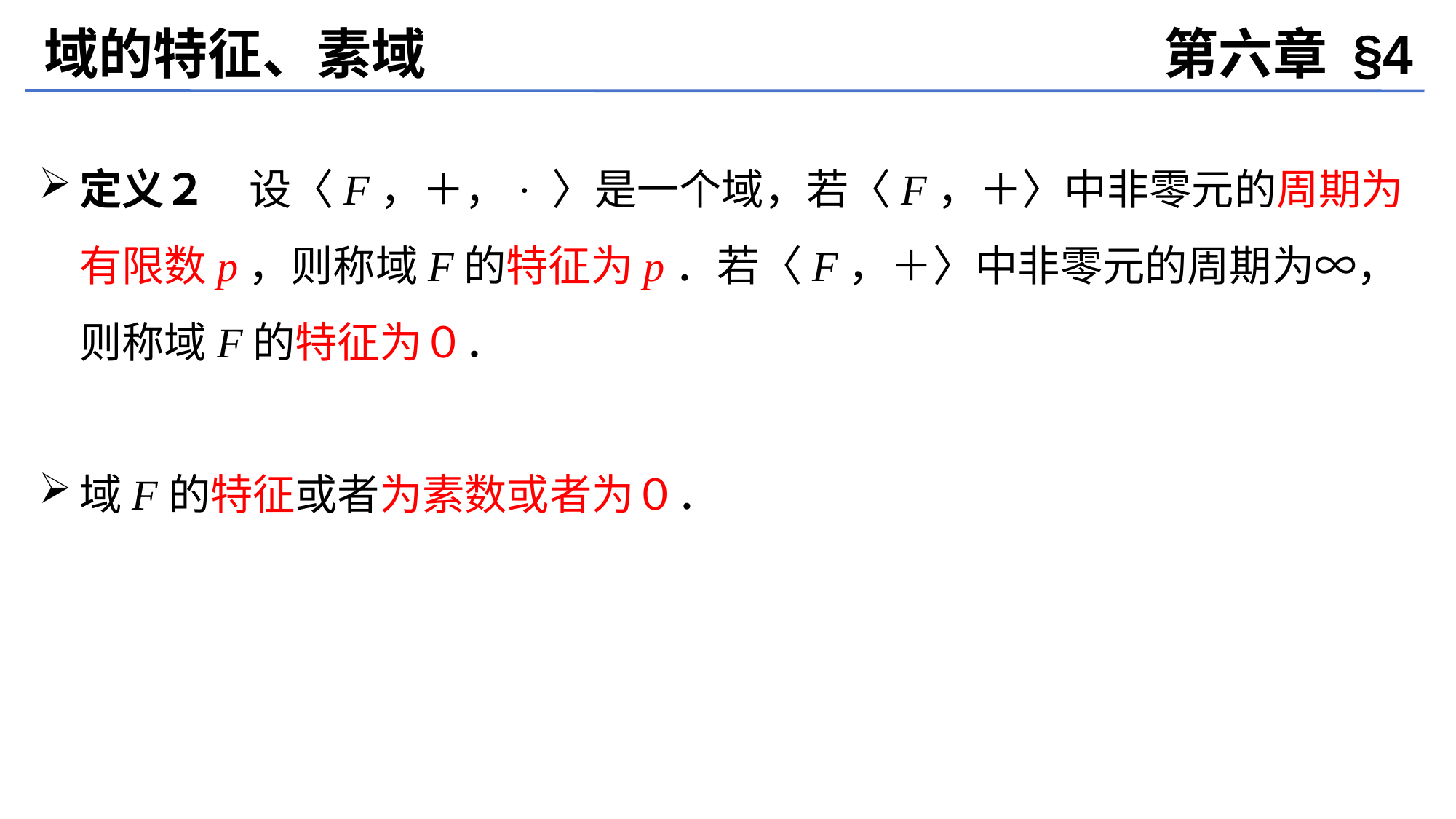

域的特征、素域
第六章 §4
定义２　设〈F，＋，· 〉是一个域，若〈F，＋〉中非零元的周期为有限数p，则称域F的特征为p．若〈F，＋〉中非零元的周期为∞，则称域F的特征为０．

域F的特征或者为素数或者为０．